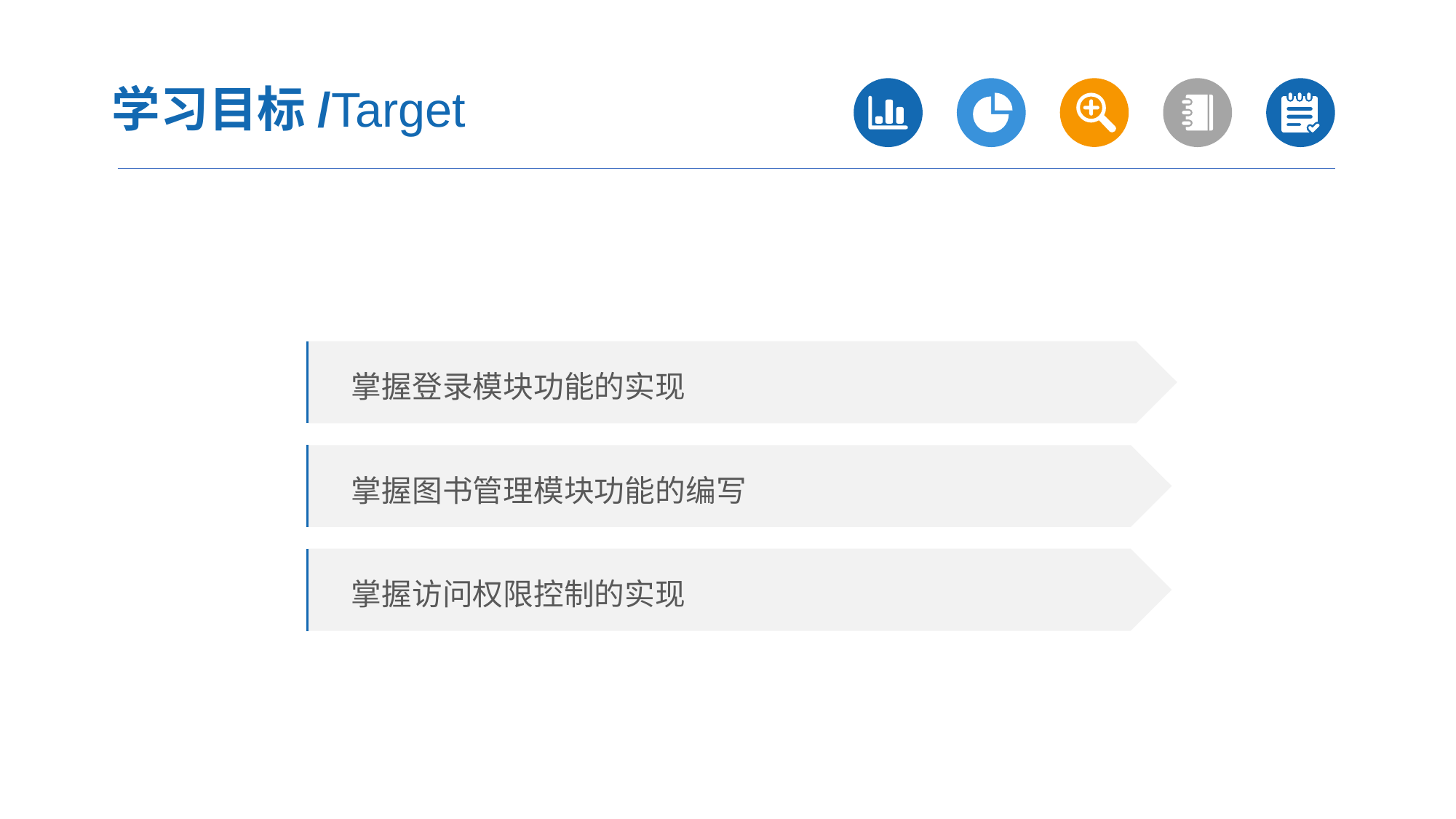

学习目标/Target
    掌握登录模块功能的实现

    掌握图书管理模块功能的编写

    掌握访问权限控制的实现